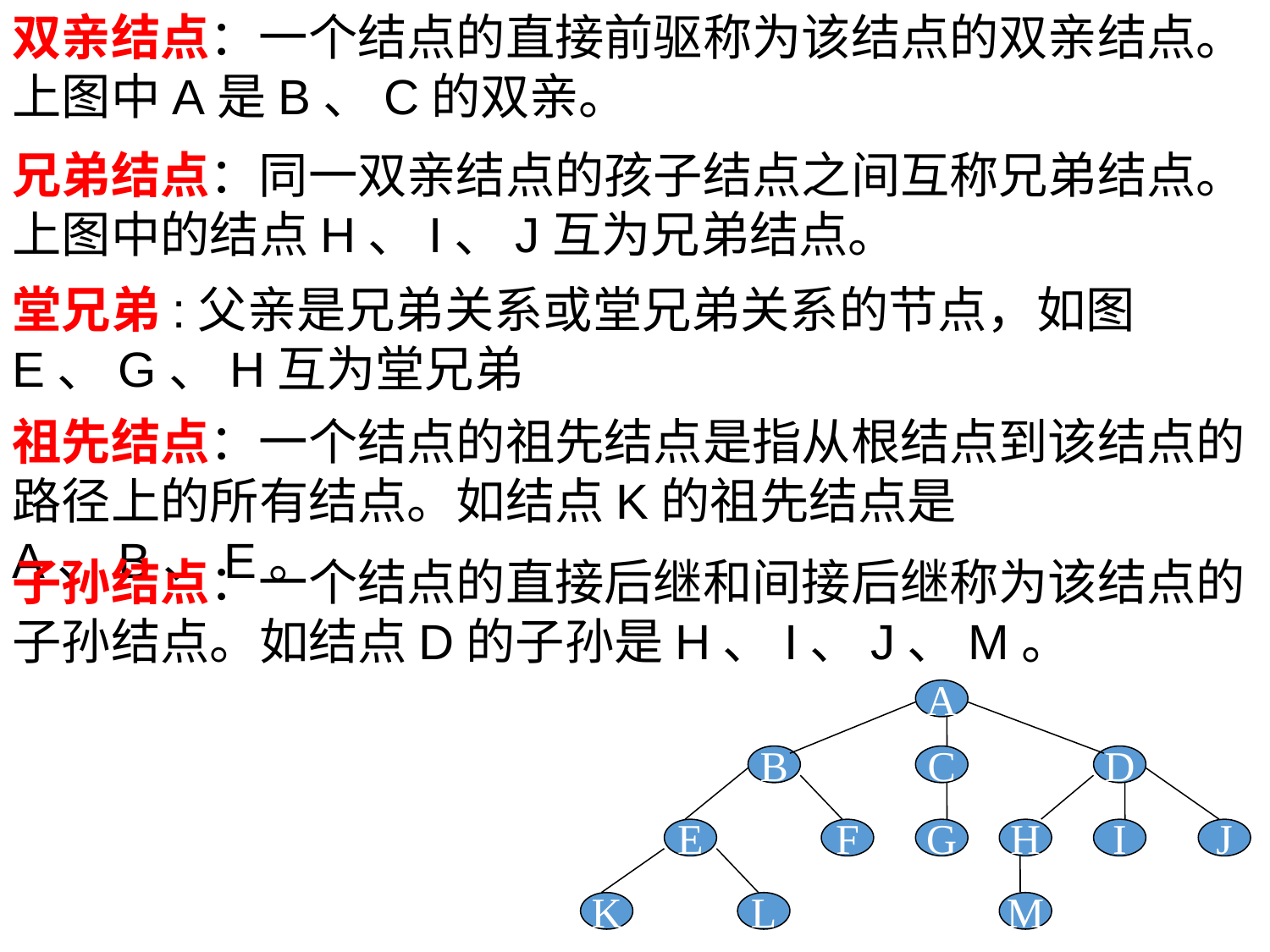

双亲结点：一个结点的直接前驱称为该结点的双亲结点。上图中A是B、C的双亲。
兄弟结点：同一双亲结点的孩子结点之间互称兄弟结点。上图中的结点H、I、J互为兄弟结点。
堂兄弟:父亲是兄弟关系或堂兄弟关系的节点，如图E、G、H互为堂兄弟
祖先结点：一个结点的祖先结点是指从根结点到该结点的路径上的所有结点。如结点K的祖先结点是A、B、E。
子孙结点：一个结点的直接后继和间接后继称为该结点的子孙结点。如结点D的子孙是H、I、J、M。
A

B
C
D

E
F
G
H
I
J

K
L
M